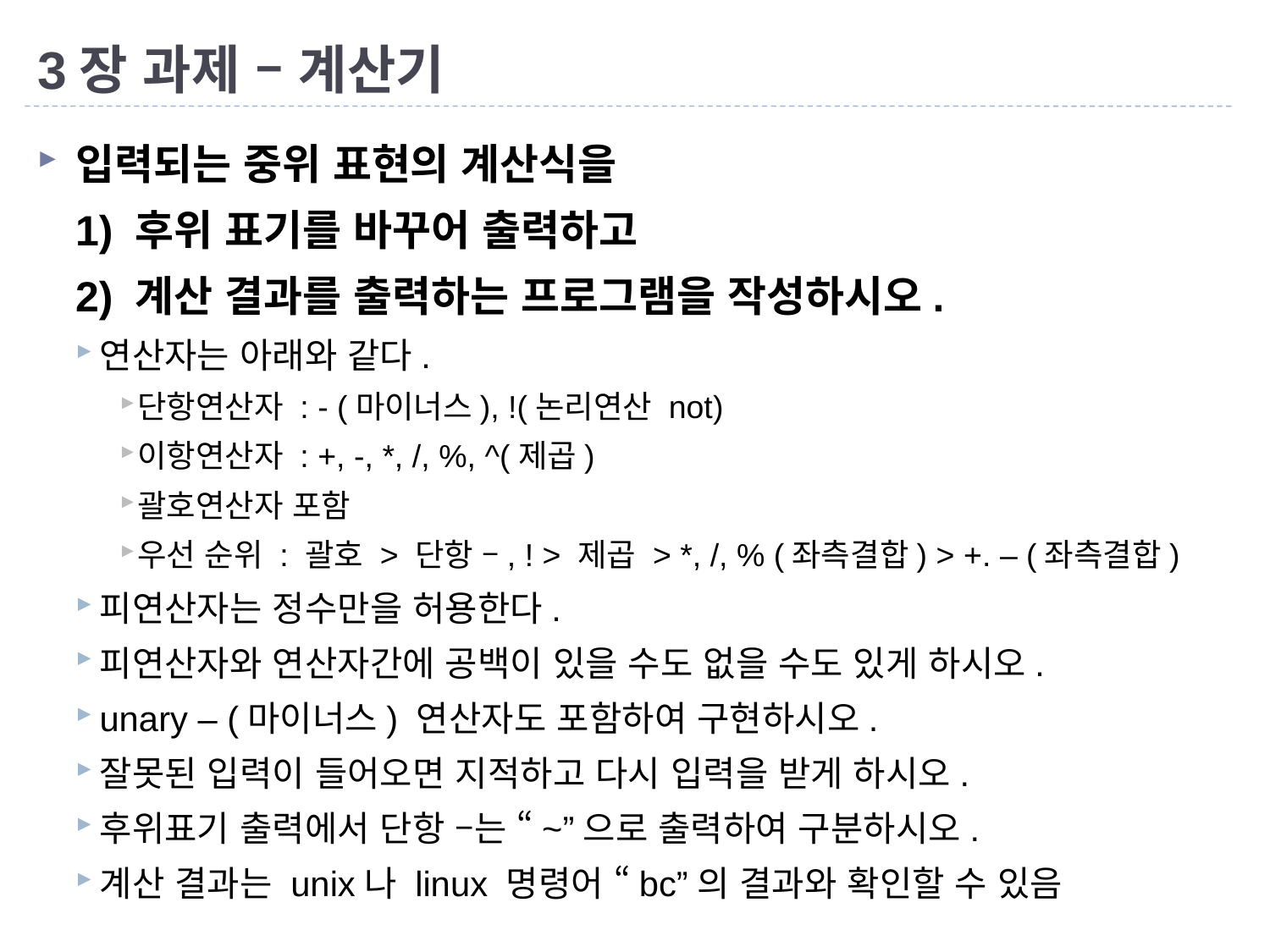

# 3장 과제 – 계산기
입력되는 중위 표현의 계산식을
1) 후위 표기를 바꾸어 출력하고
2) 계산 결과를 출력하는 프로그램을 작성하시오.
연산자는 아래와 같다.
단항연산자 : - (마이너스), !(논리연산 not)
이항연산자 : +, -, *, /, %, ^(제곱)
괄호연산자 포함
우선 순위 : 괄호 > 단항 –, ! > 제곱 > *, /, % (좌측결합) > +. – (좌측결합)
피연산자는 정수만을 허용한다.
피연산자와 연산자간에 공백이 있을 수도 없을 수도 있게 하시오.
unary – (마이너스) 연산자도 포함하여 구현하시오.
잘못된 입력이 들어오면 지적하고 다시 입력을 받게 하시오.
후위표기 출력에서 단항 –는 “~”으로 출력하여 구분하시오.
계산 결과는 unix나 linux 명령어 “bc”의 결과와 확인할 수 있음